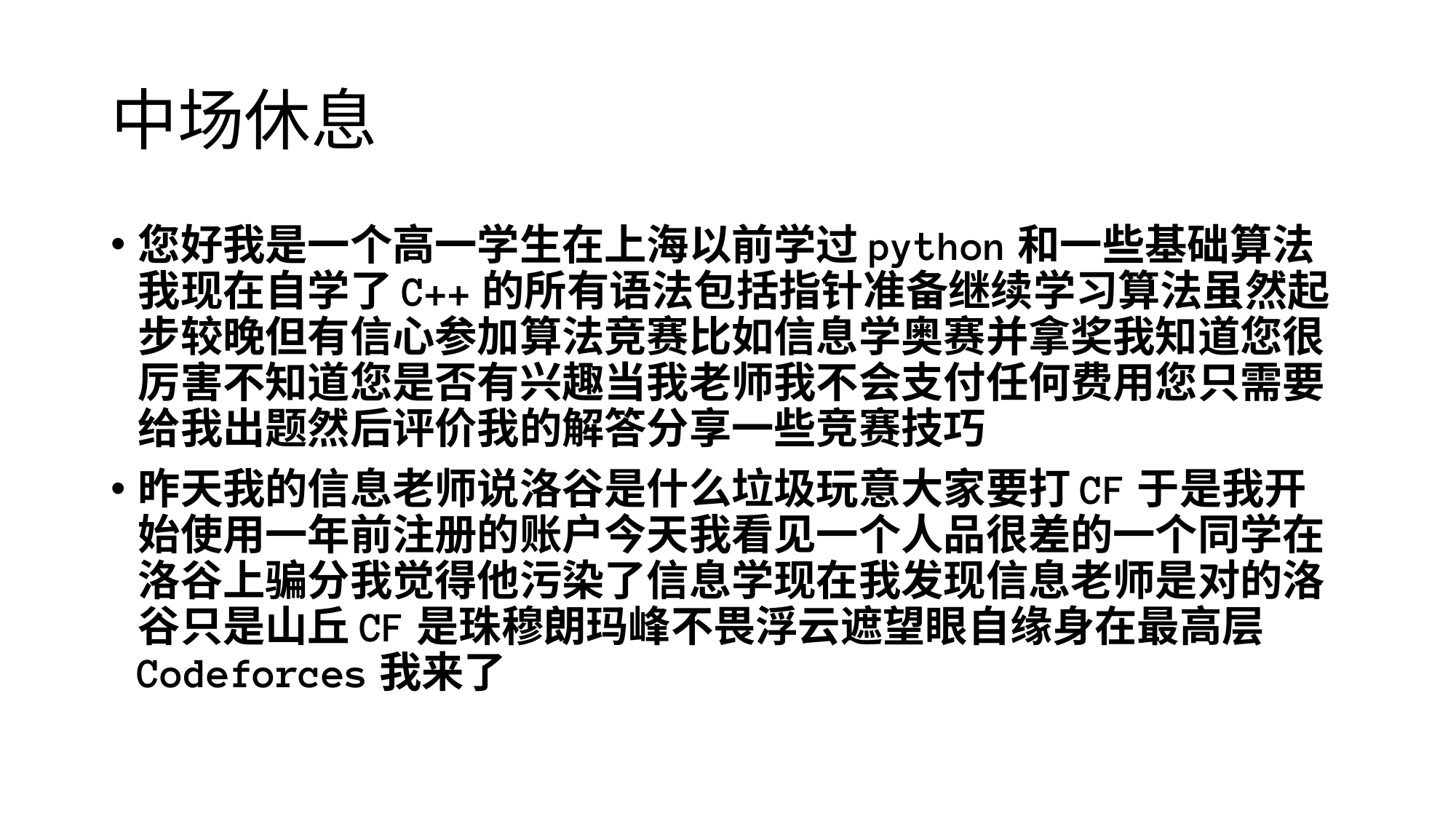

# 中场休息
您好我是一个高一学生在上海以前学过python和一些基础算法我现在自学了C++的所有语法包括指针准备继续学习算法虽然起步较晚但有信心参加算法竞赛比如信息学奥赛并拿奖我知道您很厉害不知道您是否有兴趣当我老师我不会支付任何费用您只需要给我出题然后评价我的解答分享一些竞赛技巧
昨天我的信息老师说洛谷是什么垃圾玩意大家要打CF于是我开始使用一年前注册的账户今天我看见一个人品很差的一个同学在洛谷上骗分我觉得他污染了信息学现在我发现信息老师是对的洛谷只是山丘CF是珠穆朗玛峰不畏浮云遮望眼自缘身在最高层Codeforces我来了